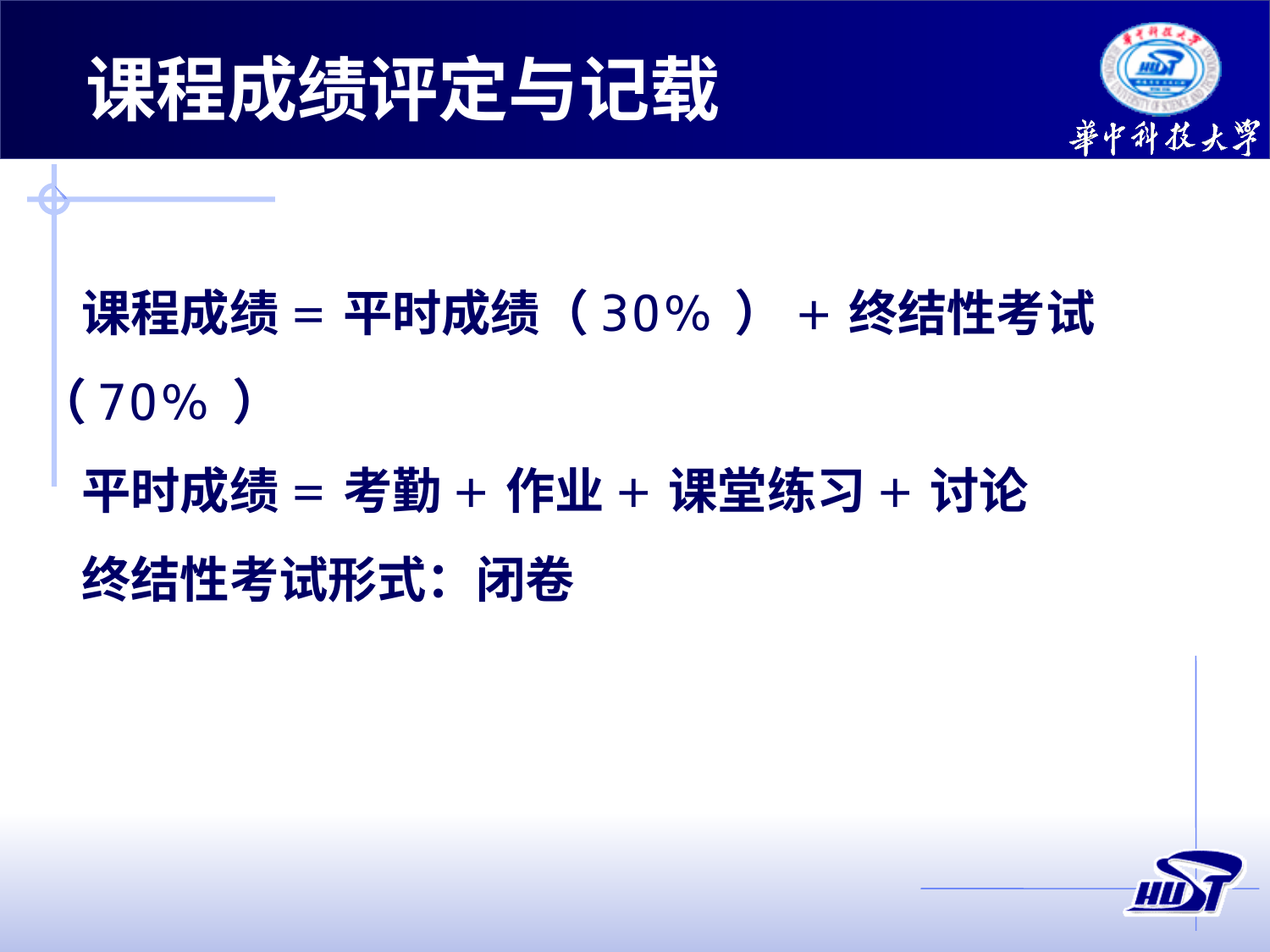

课程成绩评定与记载
课程成绩=平时成绩（30%）+终结性考试（70%）
平时成绩=考勤+作业+课堂练习+讨论
终结性考试形式：闭卷